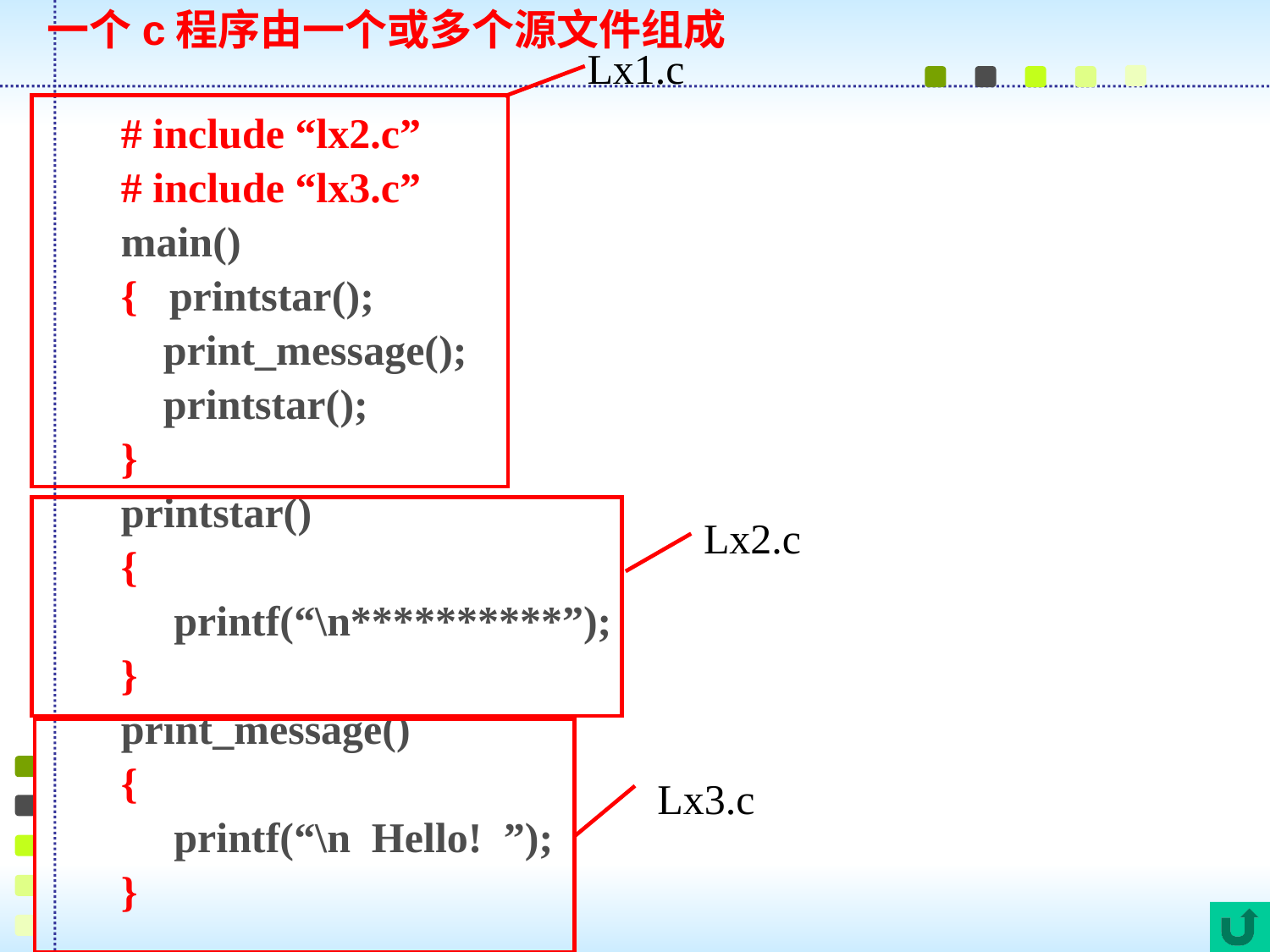

一个c程序由一个或多个源文件组成
Lx1.c

# include “lx2.c”
# include “lx3.c”
main()
{   printstar();
    print_message();
    printstar();
}
printstar()
{
     printf(“\n**********”);
}
print_message()
{
     printf(“\n  Hello!  ”);
}

Lx2.c

Lx3.c